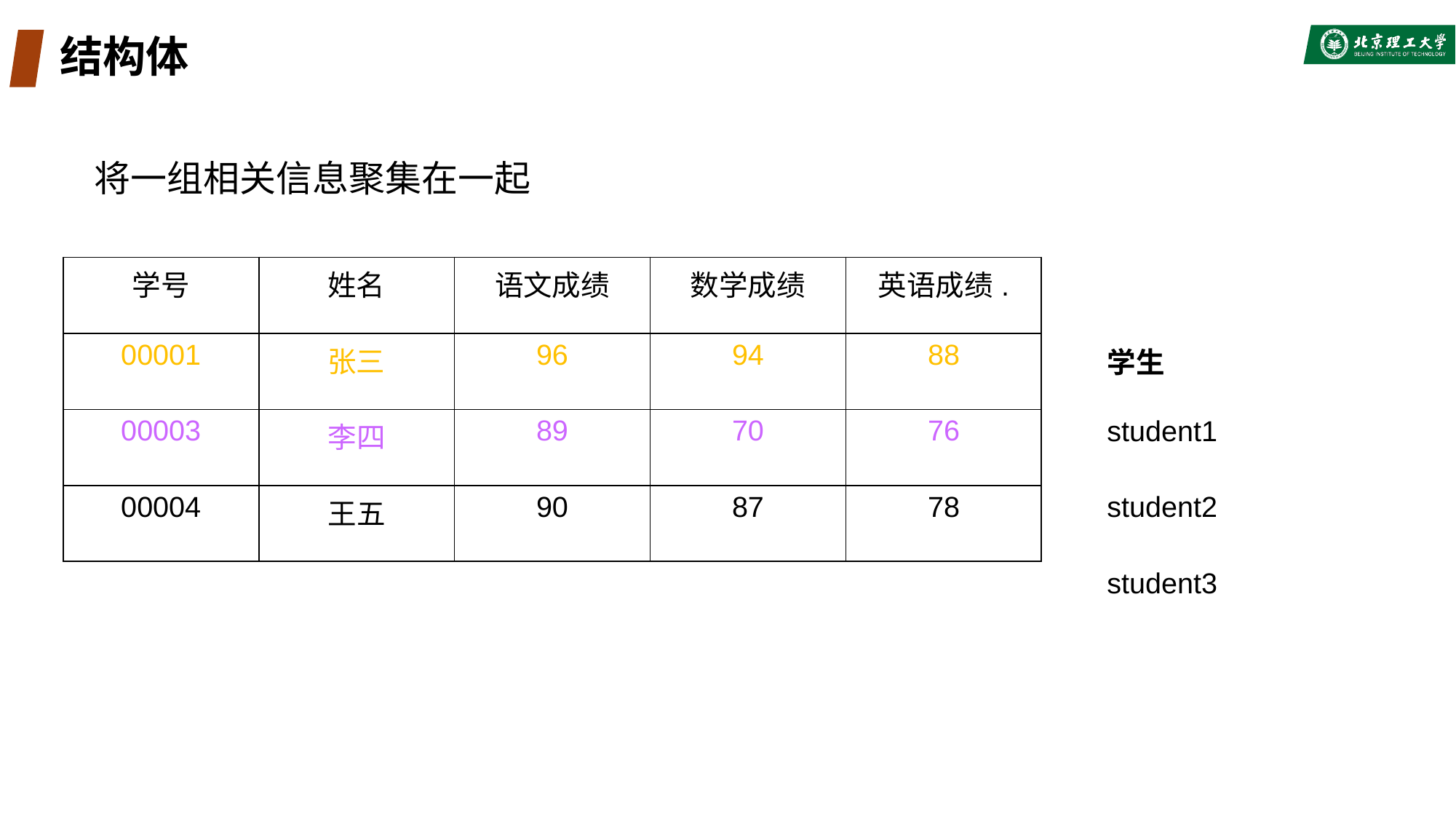

# 结构体
将一组相关信息聚集在一起
| 学号 | 姓名 | 语文成绩 | 数学成绩 | 英语成绩. |
| --- | --- | --- | --- | --- |
| 00001 | 张三 | 96 | 94 | 88 |
| 00003 | 李四 | 89 | 70 | 76 |
| 00004 | 王五 | 90 | 87 | 78 |
| 学生 |
| --- |
| student1 |
| student2 |
| student3 |